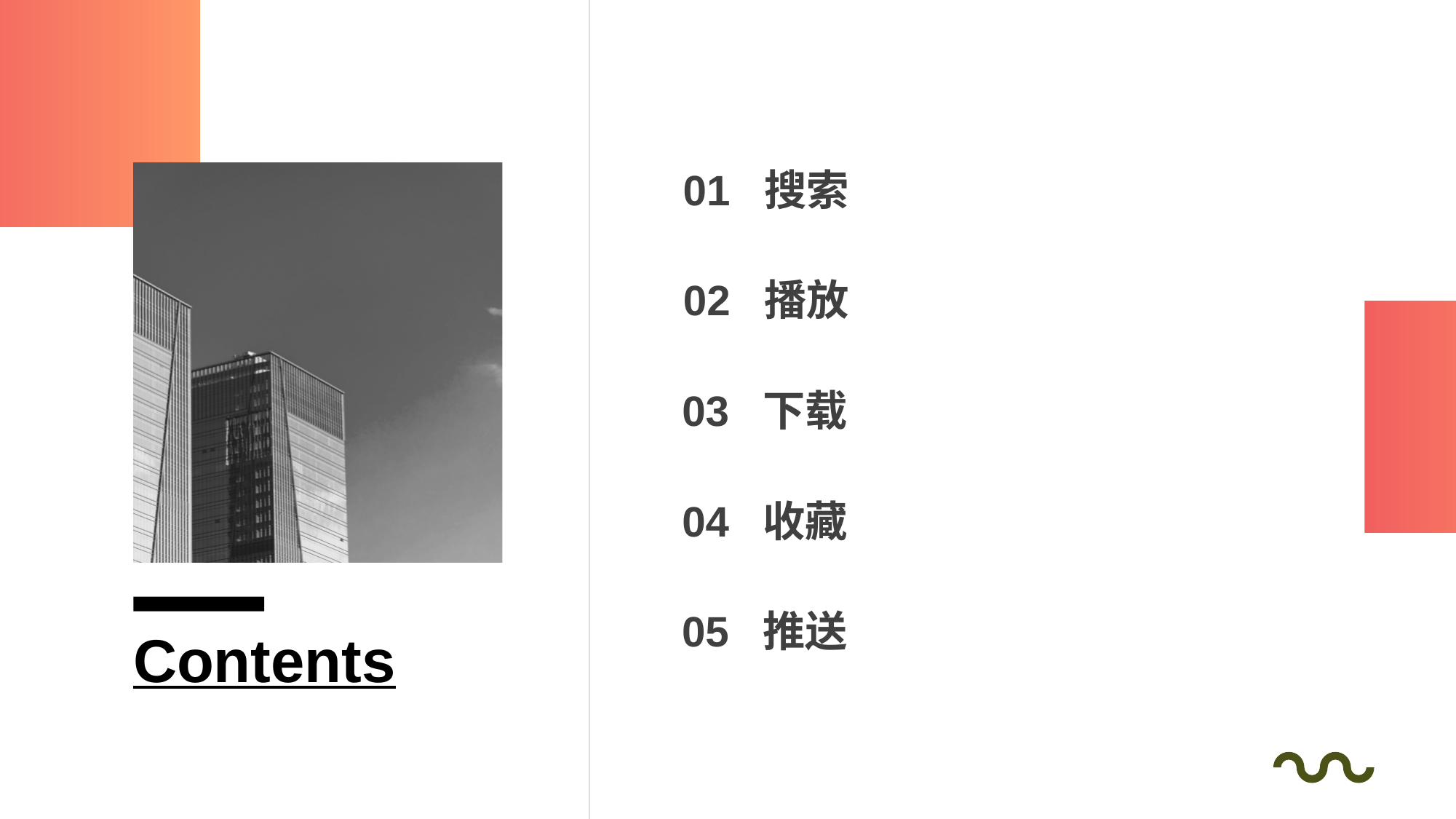

01  搜索
02  播放

03  下载
04  收藏

05  推送
Contents